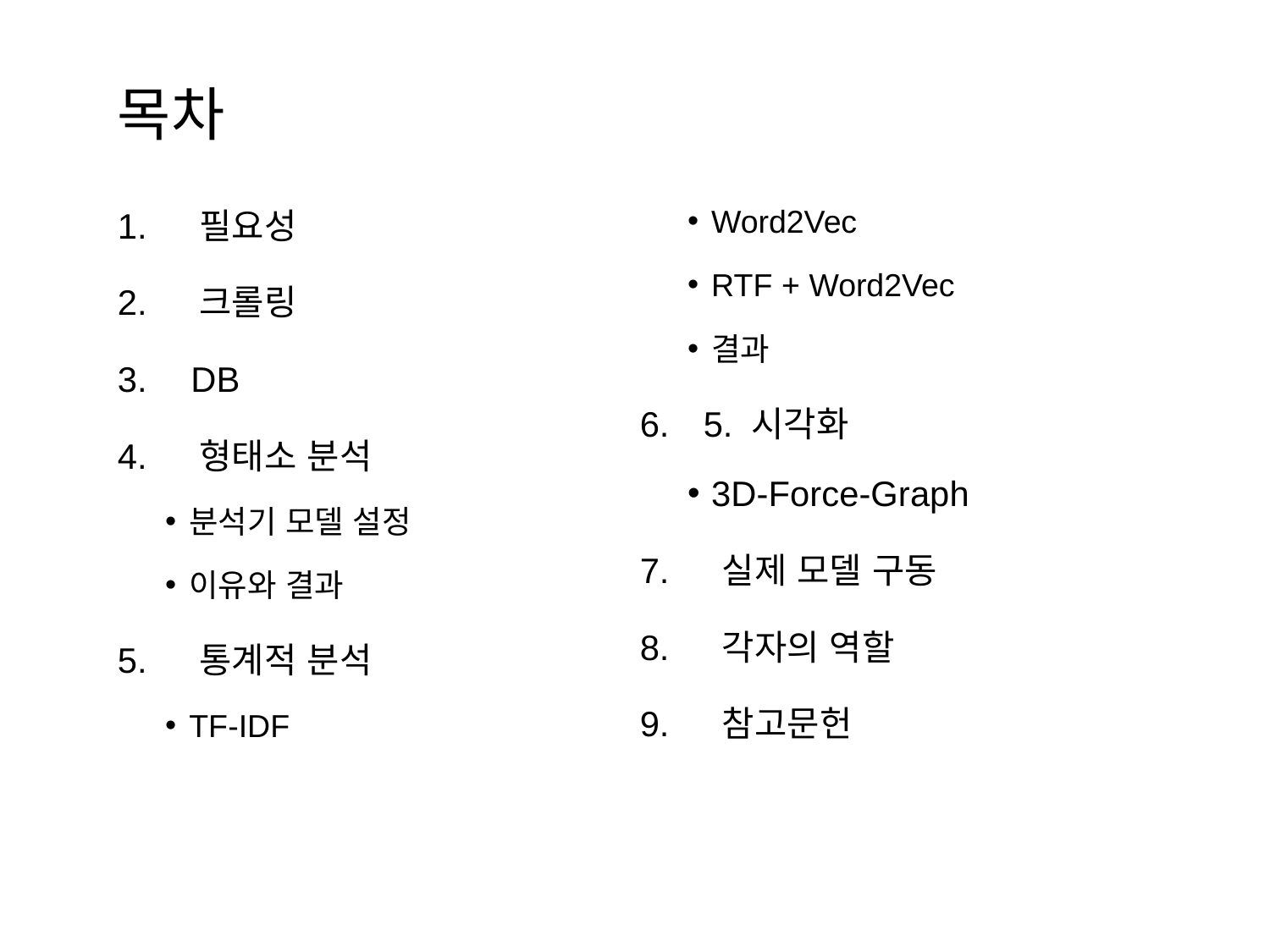

# 목차
 필요성
 크롤링
 DB
 형태소 분석
분석기 모델 설정
이유와 결과
 통계적 분석
TF-IDF
Word2Vec
RTF + Word2Vec
결과
5. 시각화
3D-Force-Graph
 실제 모델 구동
 각자의 역할
 참고문헌